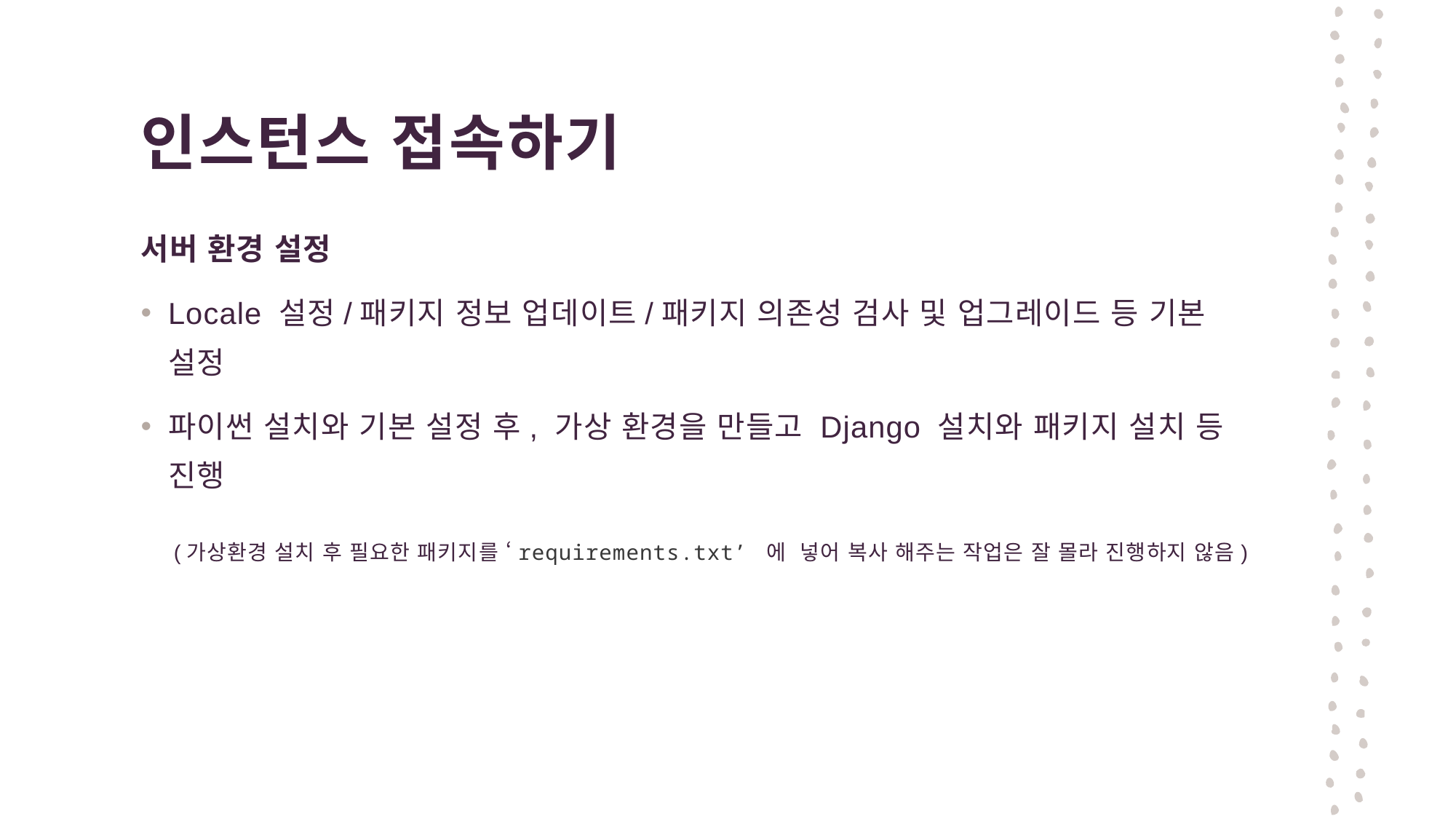

# 인스턴스 접속하기
서버 환경 설정
Locale 설정/패키지 정보 업데이트/패키지 의존성 검사 및 업그레이드 등 기본 설정
파이썬 설치와 기본 설정 후, 가상 환경을 만들고 Django 설치와 패키지 설치 등 진행
   (가상환경 설치 후 필요한 패키지를 ‘requirements.txt’ 에  넣어 복사 해주는 작업은 잘 몰라 진행하지 않음)